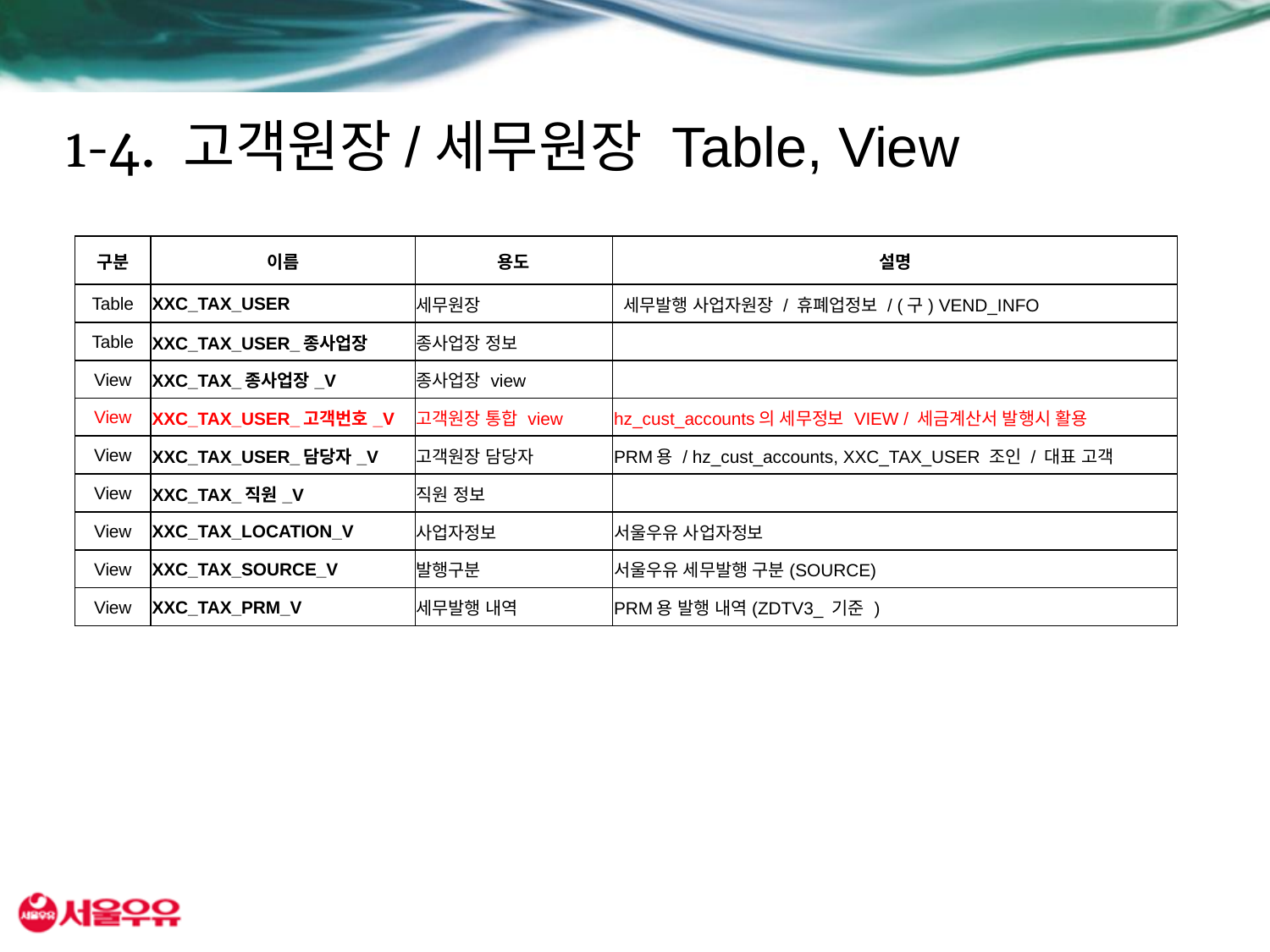

# 1-4. 고객원장/세무원장 Table, View
| 구분 | 이름 | 용도 | 설명 |
| --- | --- | --- | --- |
| Table | XXC\_TAX\_USER | 세무원장 | 세무발행 사업자원장 / 휴폐업정보 / (구) VEND\_INFO |
| Table | XXC\_TAX\_USER\_종사업장 | 종사업장 정보 |  |
| View | XXC\_TAX\_종사업장\_V | 종사업장 view |  |
| View | XXC\_TAX\_USER\_고객번호\_V | 고객원장 통합 view | hz\_cust\_accounts의 세무정보 VIEW / 세금계산서 발행시 활용 |
| View | XXC\_TAX\_USER\_담당자\_V | 고객원장 담당자 | PRM용 / hz\_cust\_accounts, XXC\_TAX\_USER 조인 / 대표 고객 |
| View | XXC\_TAX\_직원\_V | 직원 정보 |  |
| View | XXC\_TAX\_LOCATION\_V | 사업자정보 | 서울우유 사업자정보 |
| View | XXC\_TAX\_SOURCE\_V | 발행구분 | 서울우유 세무발행 구분(SOURCE) |
| View | XXC\_TAX\_PRM\_V | 세무발행 내역 | PRM용 발행 내역(ZDTV3\_ 기준 ) |